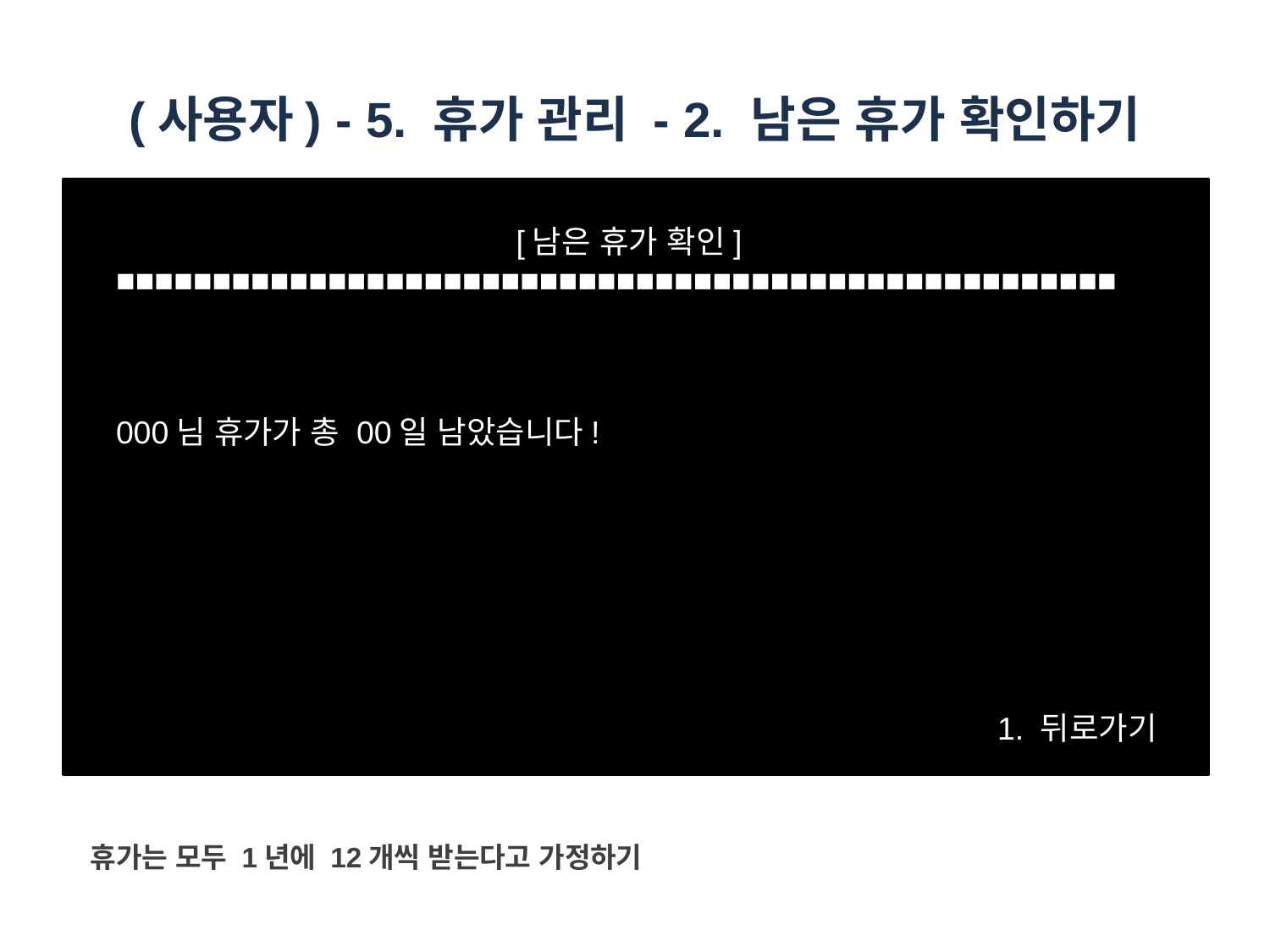

휴가 시작 날짜(YYYY MM DD) :
# (사용자) - 5. 휴가 관리 - 2. 남은 휴가 확인하기

                                             [남은 휴가 확인]
■■■■■■■■■■■■■■■■■■■■■■■■■■■■■■■■■■■■■■■■■■■■■■■■■■■■

-
000님 휴가가 총 00일 남았습니다!
1. 뒤로가기

휴가는 모두 1년에 12개씩 받는다고 가정하기